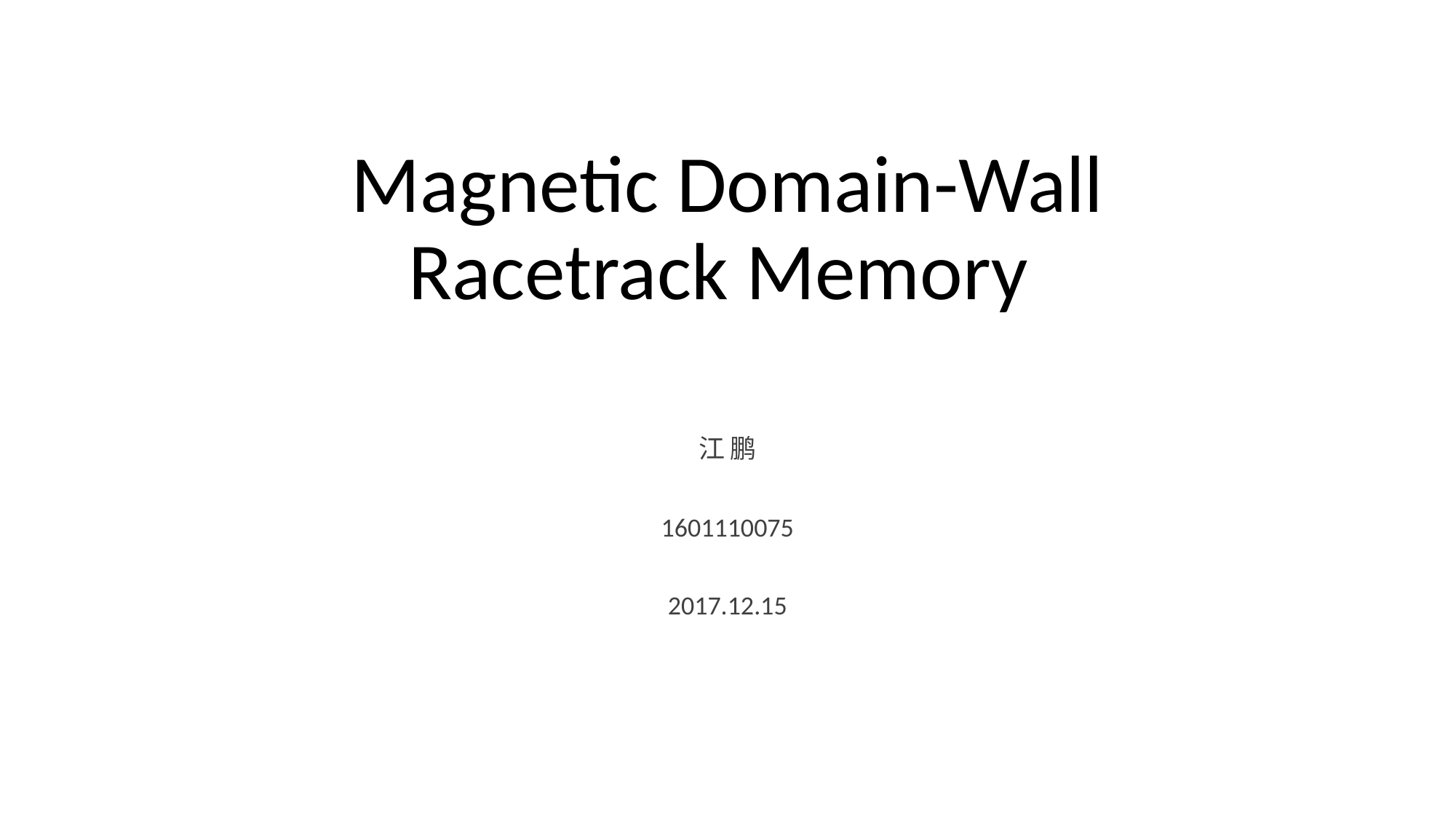

# Magnetic Domain-Wall Racetrack Memory
江 鹏

1601110075

2017.12.15